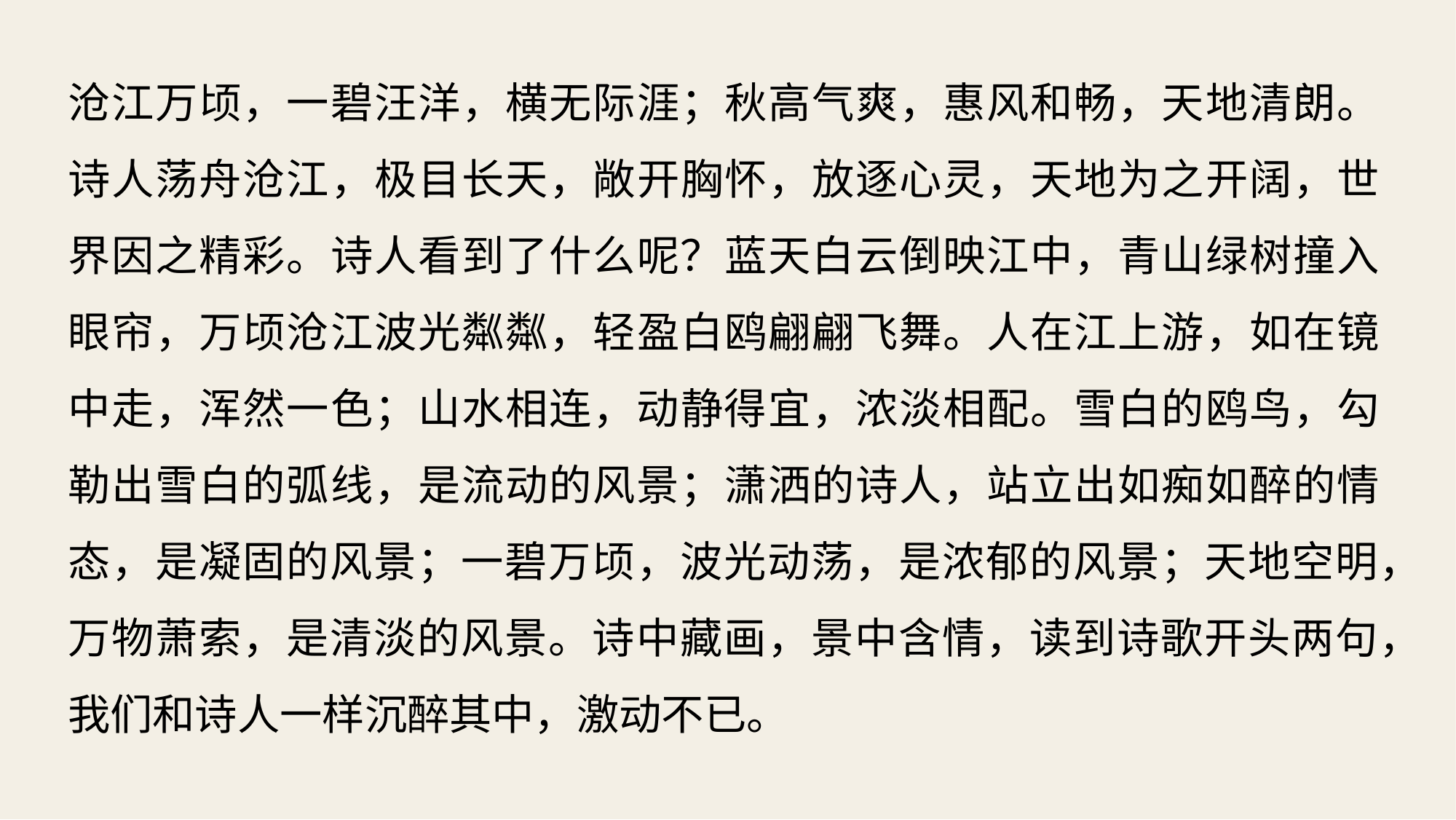

沧江万顷，一碧汪洋，横无际涯；秋高气爽，惠风和畅，天地清朗。诗人荡舟沧江，极目长天，敞开胸怀，放逐心灵，天地为之开阔，世界因之精彩。诗人看到了什么呢？蓝天白云倒映江中，青山绿树撞入眼帘，万顷沧江波光粼粼，轻盈白鸥翩翩飞舞。人在江上游，如在镜中走，浑然一色；山水相连，动静得宜，浓淡相配。雪白的鸥鸟，勾勒出雪白的弧线，是流动的风景；潇洒的诗人，站立出如痴如醉的情态，是凝固的风景；一碧万顷，波光动荡，是浓郁的风景；天地空明，万物萧索，是清淡的风景。诗中藏画，景中含情，读到诗歌开头两句，我们和诗人一样沉醉其中，激动不已。